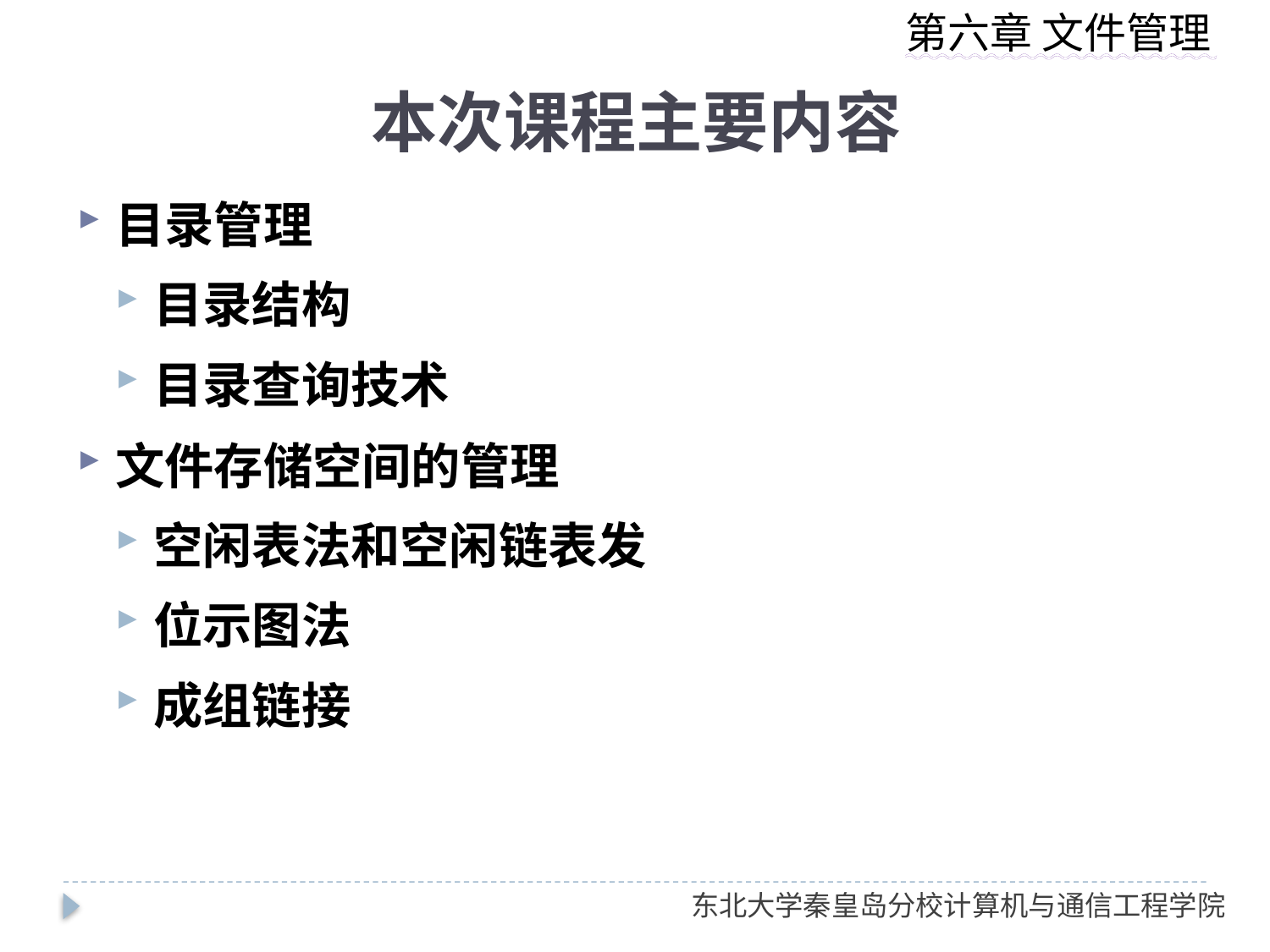

# 本次课程主要内容
目录管理
目录结构
目录查询技术
文件存储空间的管理
空闲表法和空闲链表发
位示图法
成组链接